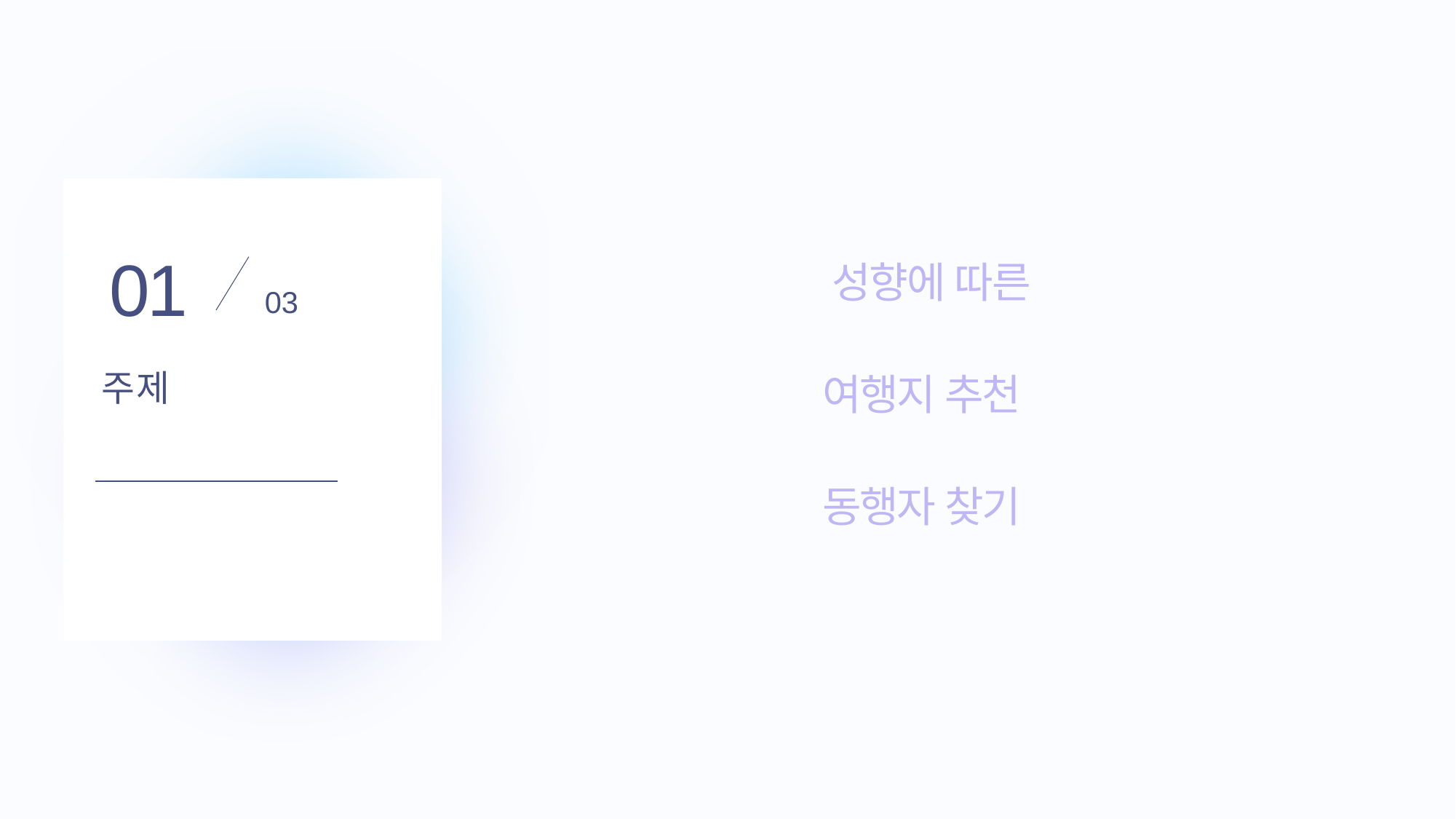

01
03
 성향에 따른

여행지 추천

동행자 찾기
주제